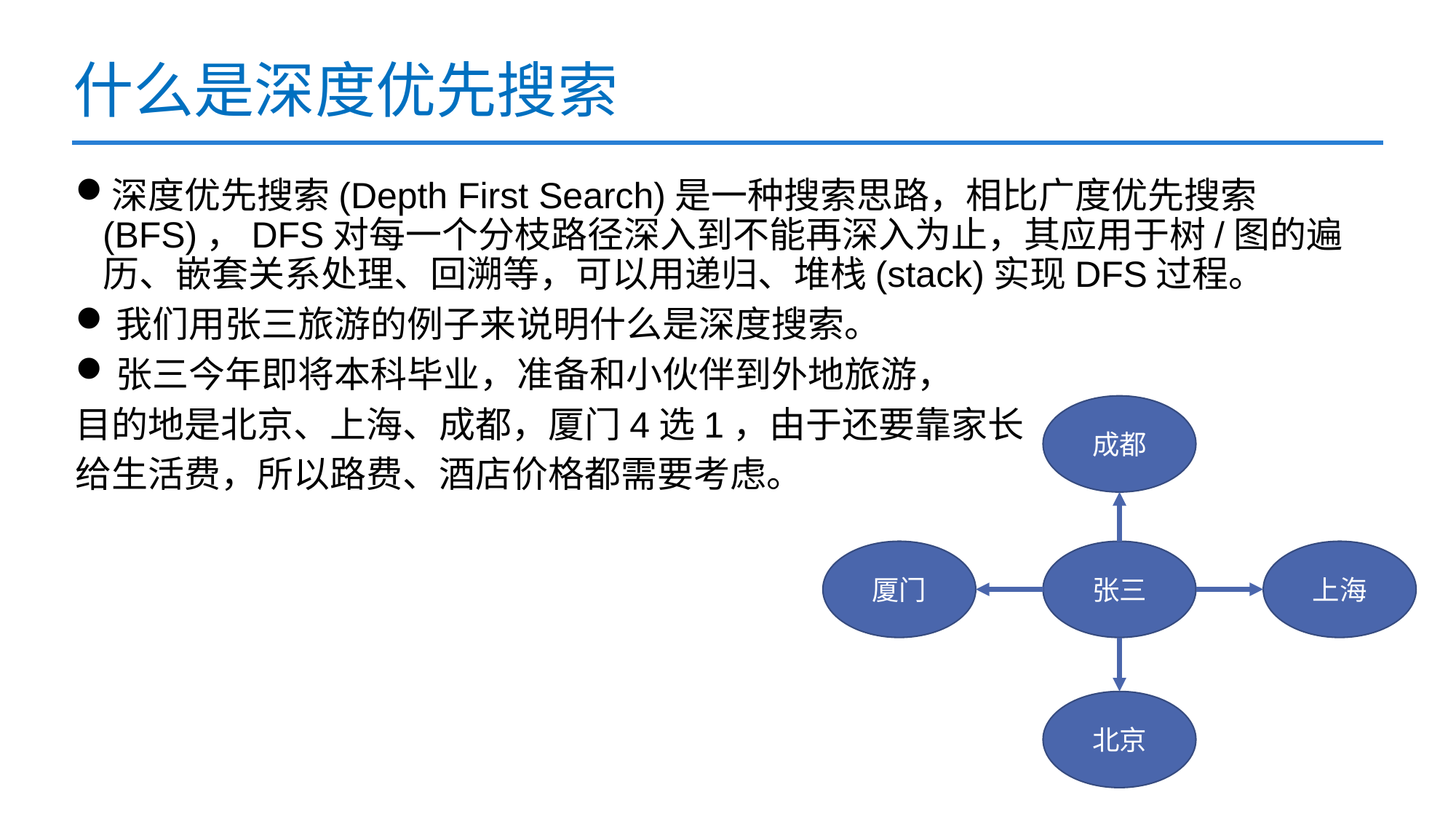

# 什么是深度优先搜索
深度优先搜索(Depth First Search)是一种搜索思路，相比广度优先搜索(BFS)，DFS对每一个分枝路径深入到不能再深入为止，其应用于树/图的遍历、嵌套关系处理、回溯等，可以用递归、堆栈(stack)实现DFS过程。
我们用张三旅游的例子来说明什么是深度搜索。
张三今年即将本科毕业，准备和小伙伴到外地旅游，
目的地是北京、上海、成都，厦门4选1，由于还要靠家长
给生活费，所以路费、酒店价格都需要考虑。

成都
厦门
上海
张三
北京